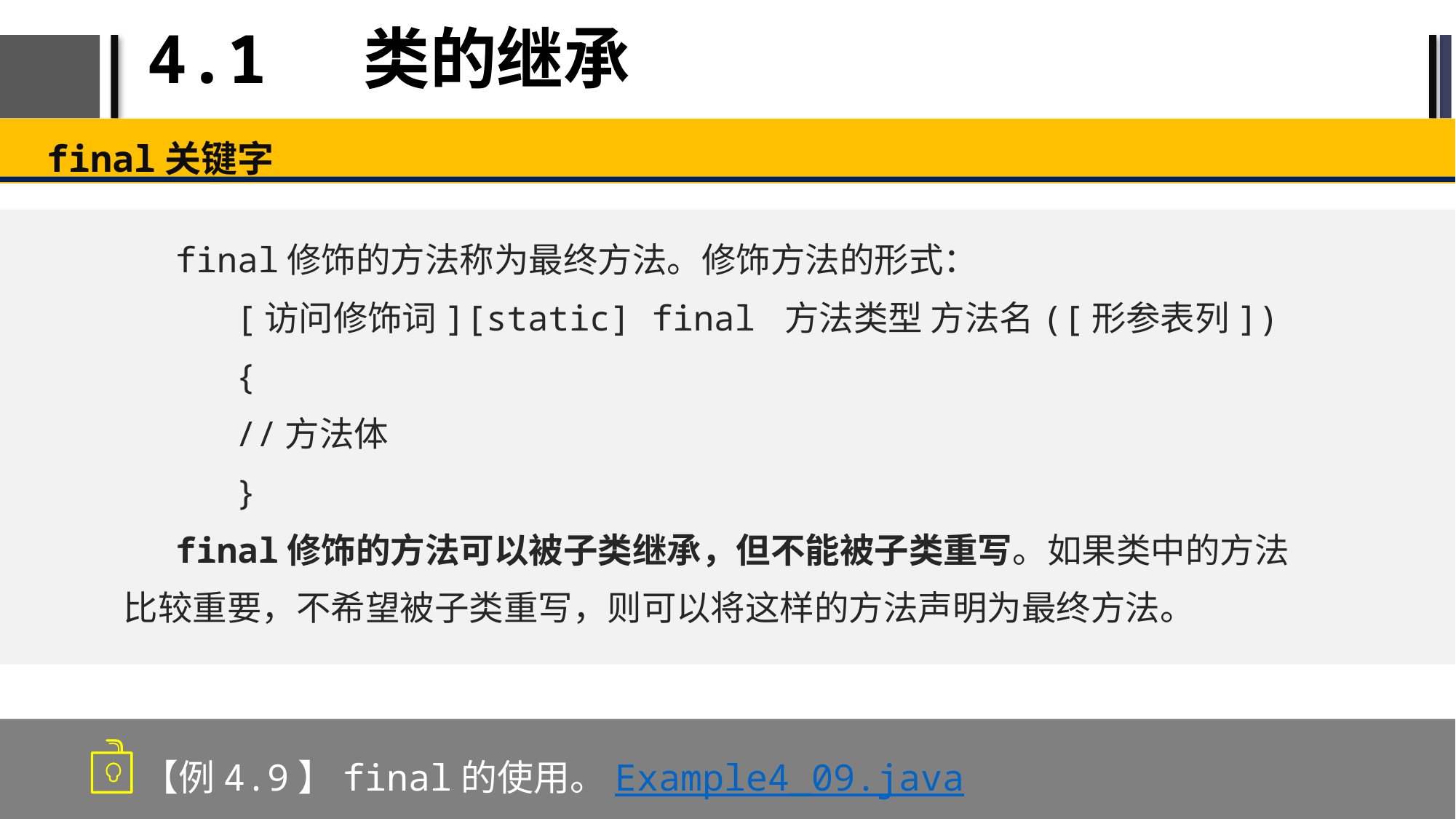

# 4.1  类的继承

final关键字

final修饰的方法称为最终方法。修饰方法的形式：
[访问修饰词][static] final 方法类型 方法名([形参表列])
{
//方法体
}
final修饰的方法可以被子类继承，但不能被子类重写。如果类中的方法比较重要，不希望被子类重写，则可以将这样的方法声明为最终方法。

【例4.9】final的使用。Example4_09.java